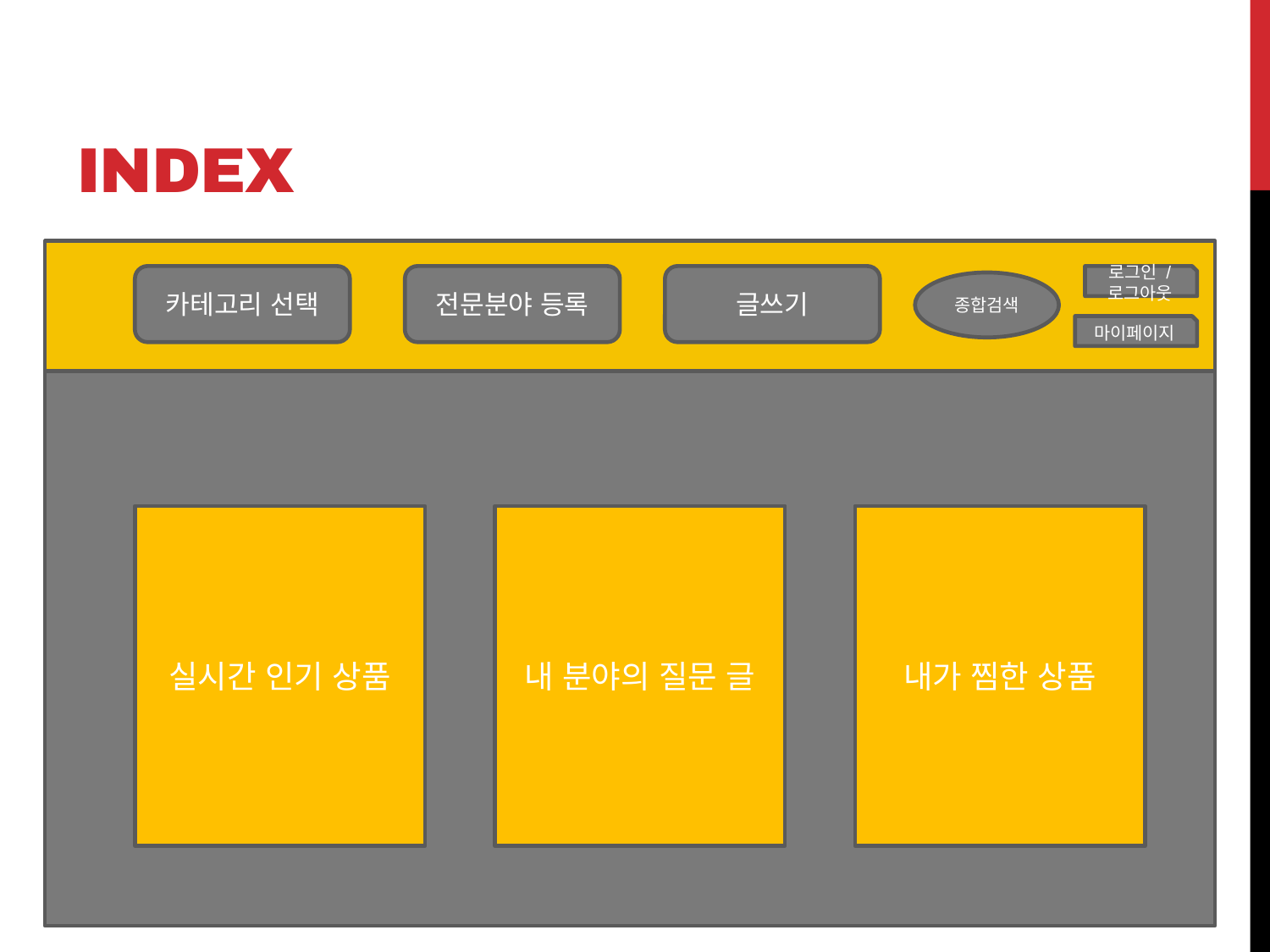

# INdex

카테고리 선택
전문분야 등록
글쓰기
로그인 / 로그아웃
종합검색
마이페이지
실시간 인기 상품
내 분야의 질문 글
내가 찜한 상품